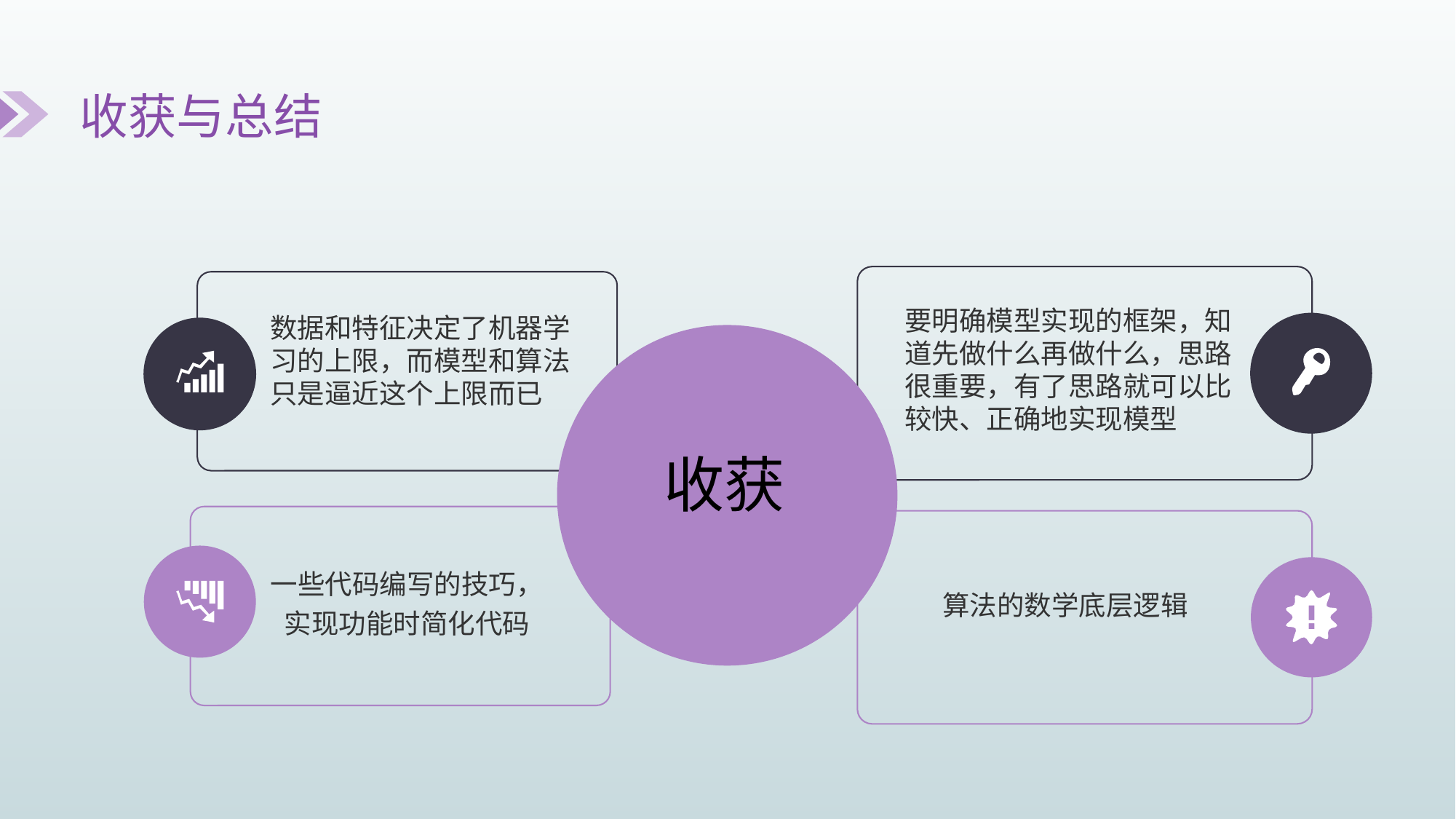

收获与总结

要明确模型实现的框架，知道先做什么再做什么，思路很重要，有了思路就可以比较快、正确地实现模型
数据和特征决定了机器学习的上限，而模型和算法只是逼近这个上限而已

收获
一些代码编写的技巧，实现功能时简化代码
算法的数学底层逻辑